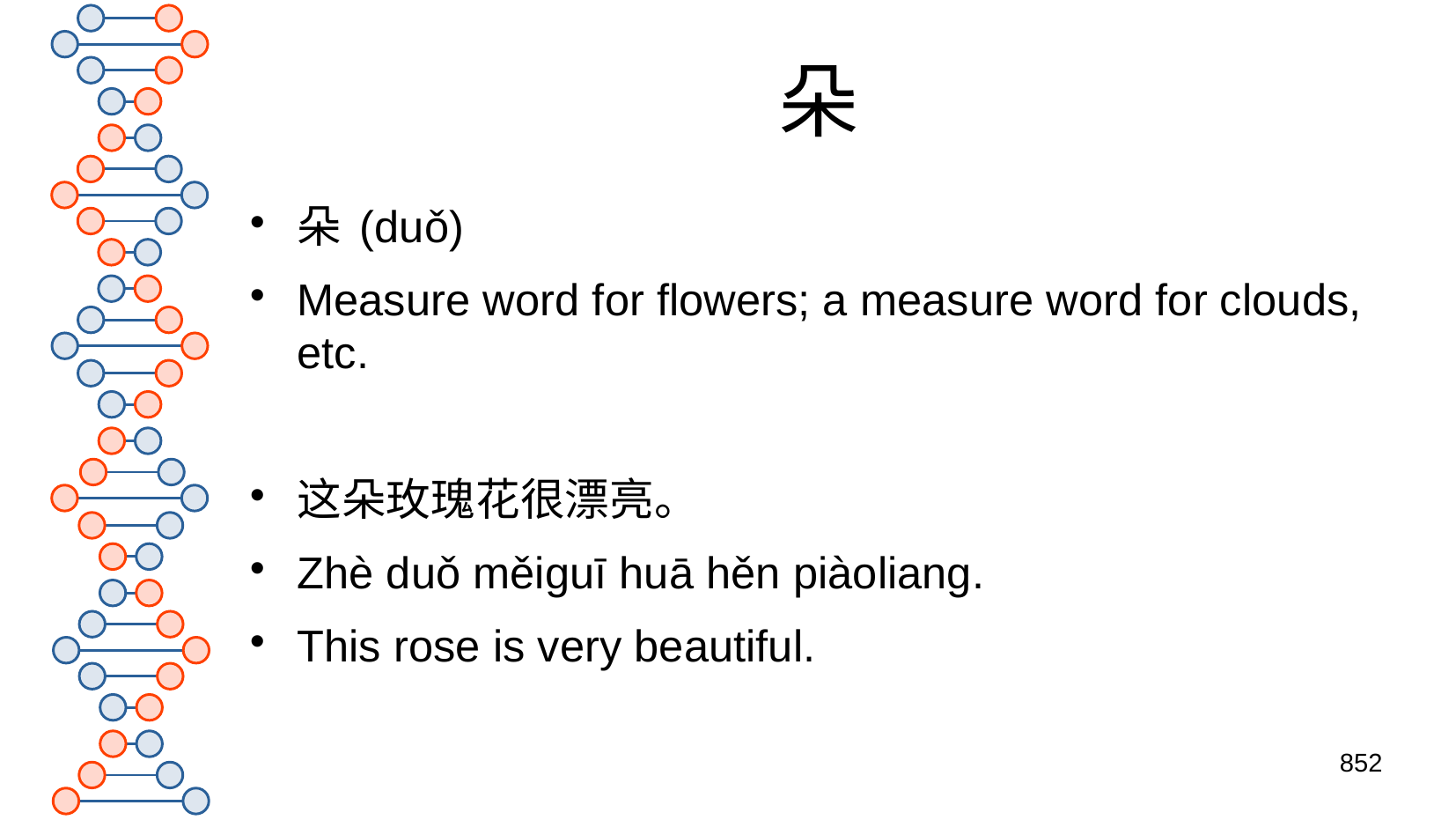

# 朵
朵 (duǒ)
Measure word for flowers; a measure word for clouds, etc.

这朵玫瑰花很漂亮。
Zhè duǒ měiguī huā hěn piàoliang.
This rose is very beautiful.

852